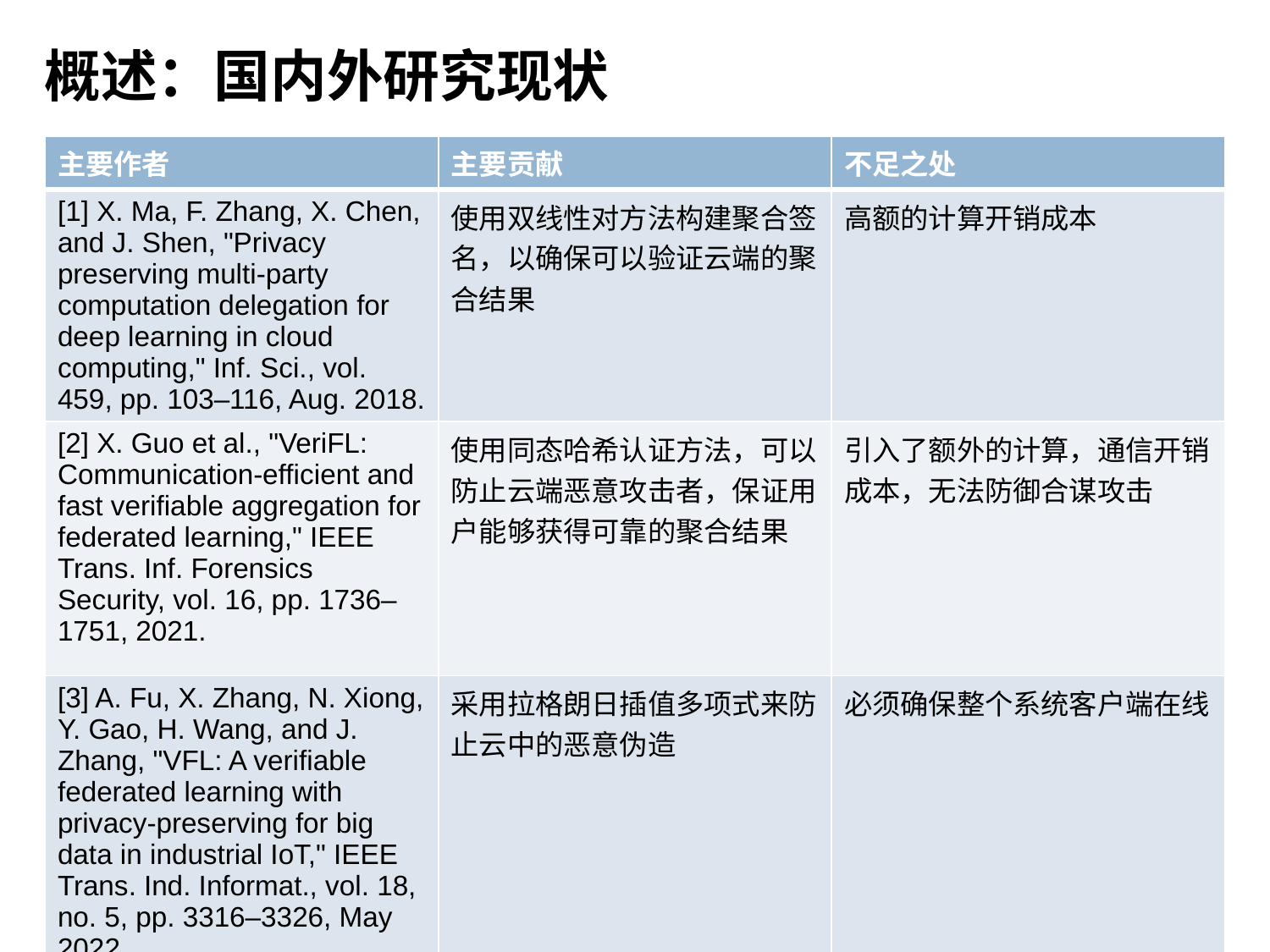

# 概述：国内外研究现状
4
| 主要作者 | 主要贡献 | 不足之处 |
| --- | --- | --- |
| [1] X. Ma, F. Zhang, X. Chen, and J. Shen, "Privacy preserving multi-party computation delegation for deep learning in cloud computing," Inf. Sci., vol. 459, pp. 103–116, Aug. 2018. | 使用双线性对方法构建聚合签名，以确保可以验证云端的聚合结果 | 高额的计算开销成本 |
| [2] X. Guo et al., "VeriFL: Communication-efficient and fast verifiable aggregation for federated learning," IEEE Trans. Inf. Forensics Security, vol. 16, pp. 1736–1751, 2021. | 使用同态哈希认证方法，可以防止云端恶意攻击者，保证用户能够获得可靠的聚合结果 | 引入了额外的计算，通信开销成本，无法防御合谋攻击 |
| [3] A. Fu, X. Zhang, N. Xiong, Y. Gao, H. Wang, and J. Zhang, "VFL: A verifiable federated learning with privacy-preserving for big data in industrial IoT," IEEE Trans. Ind. Informat., vol. 18, no. 5, pp. 3316–3326, May 2022. | 采用拉格朗日插值多项式来防止云中的恶意伪造 | 必须确保整个系统客户端在线 |